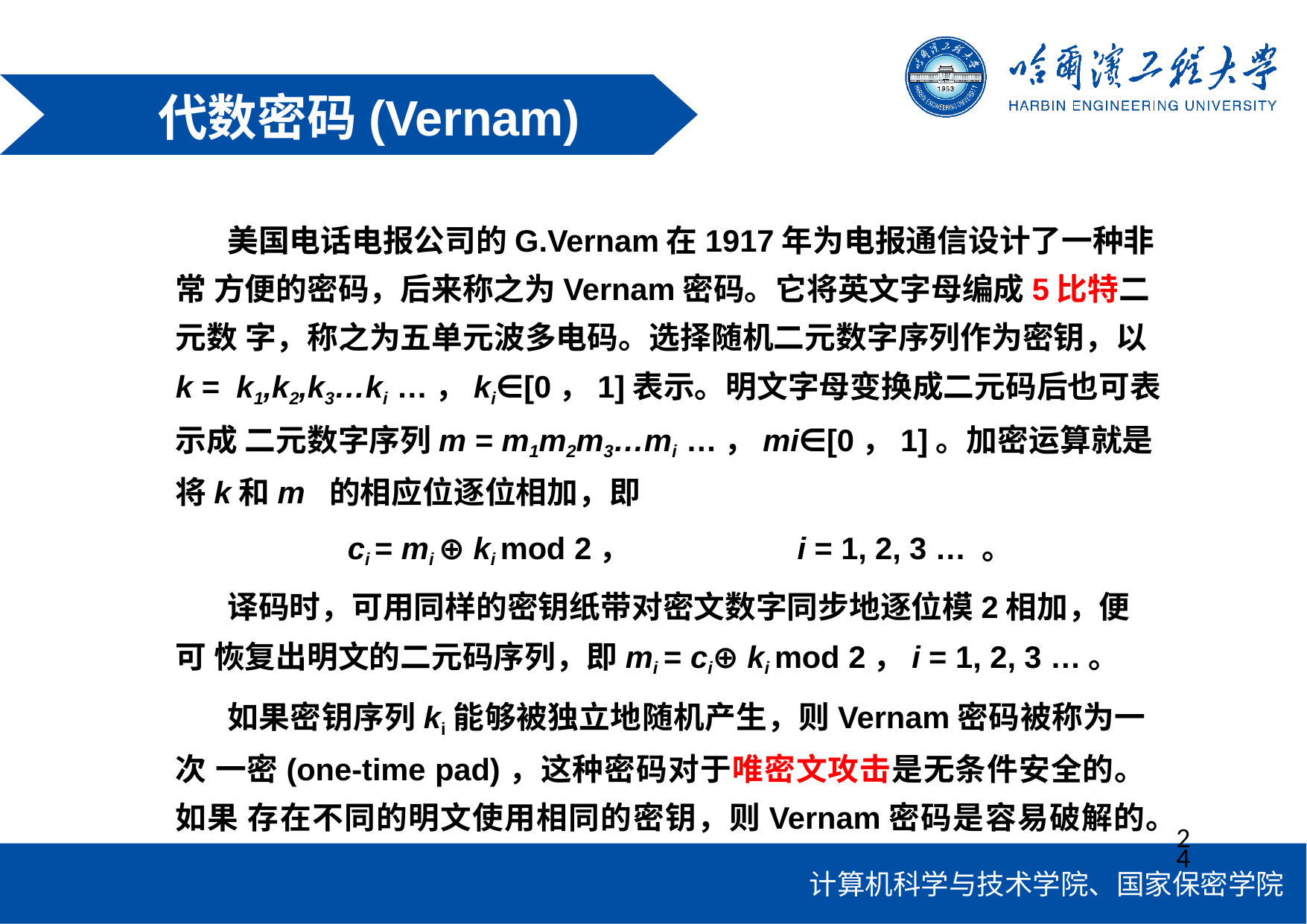

# 代数密码(Vernam)
美国电话电报公司的G.Vernam在1917年为电报通信设计了一种非常 方便的密码，后来称之为Vernam密码。它将英文字母编成5比特二元数 字，称之为五单元波多电码。选择随机二元数字序列作为密钥，以k =  k1,k2,k3…ki …，ki∈[0，1]表示。明文字母变换成二元码后也可表示成 二元数字序列m = m1m2m3…mi …，mi∈[0，1]。加密运算就是将k和m  的相应位逐位相加，即
ci = mi ⊕ ki mod 2，	i = 1, 2, 3 … 。
译码时，可用同样的密钥纸带对密文数字同步地逐位模2相加，便可 恢复出明文的二元码序列，即mi = ci⊕ ki mod 2，i = 1, 2, 3 …。
如果密钥序列ki能够被独立地随机产生，则Vernam密码被称为一次 一密(one-time pad)，这种密码对于唯密文攻击是无条件安全的。如果 存在不同的明文使用相同的密钥，则Vernam密码是容易破解的。
24